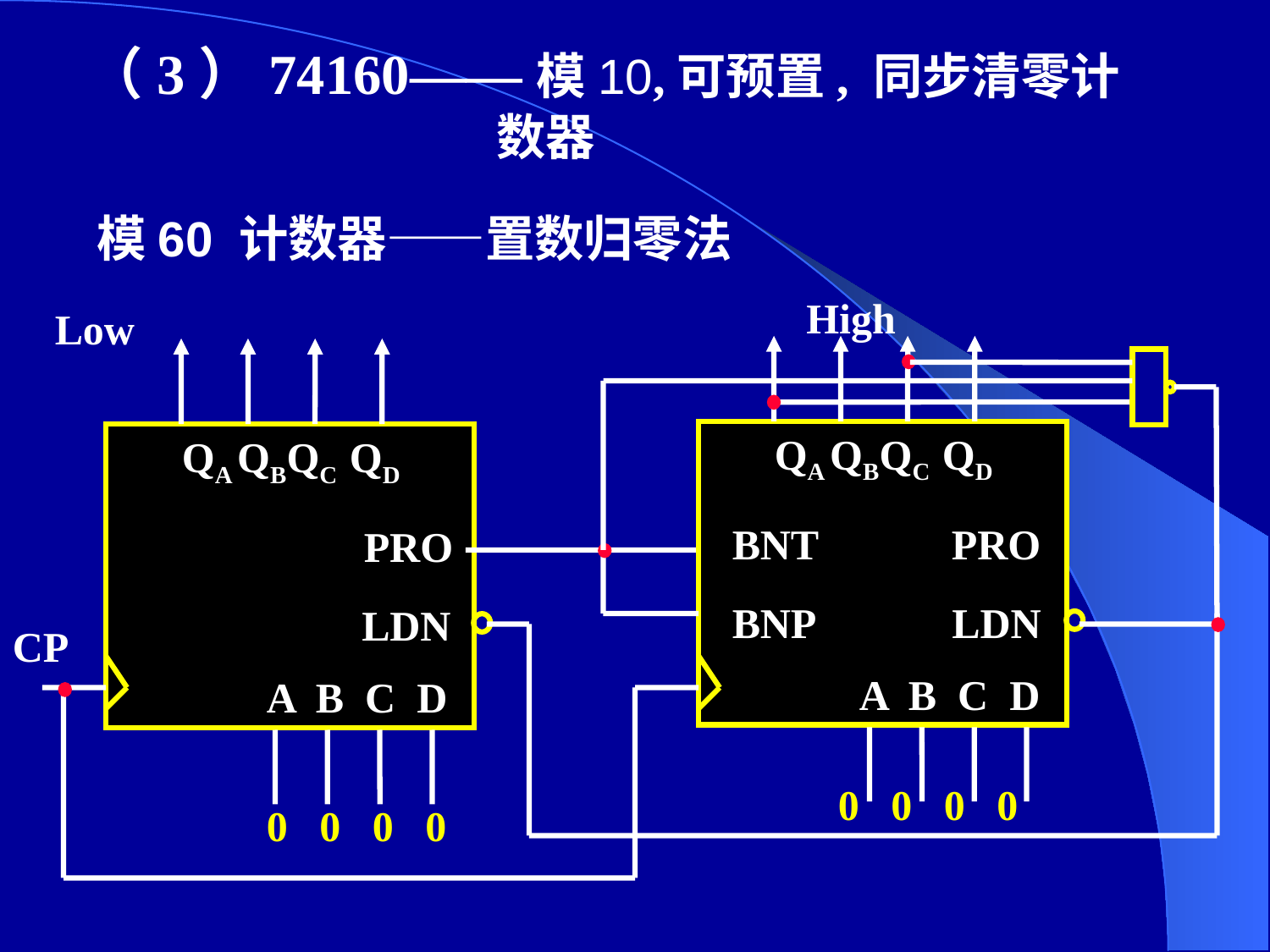

（3）74160——模10,可预置, 同步清零计数器
模60 计数器——置数归零法
High
Low

      QA QBQC  QD
  BNT           PRO
  BNP             LDN
              A  B  C  D
      QA QBQC  QD
                    PRO
                       LDN
              A  B  C  D

CP

0   0   0   0
0   0   0   0